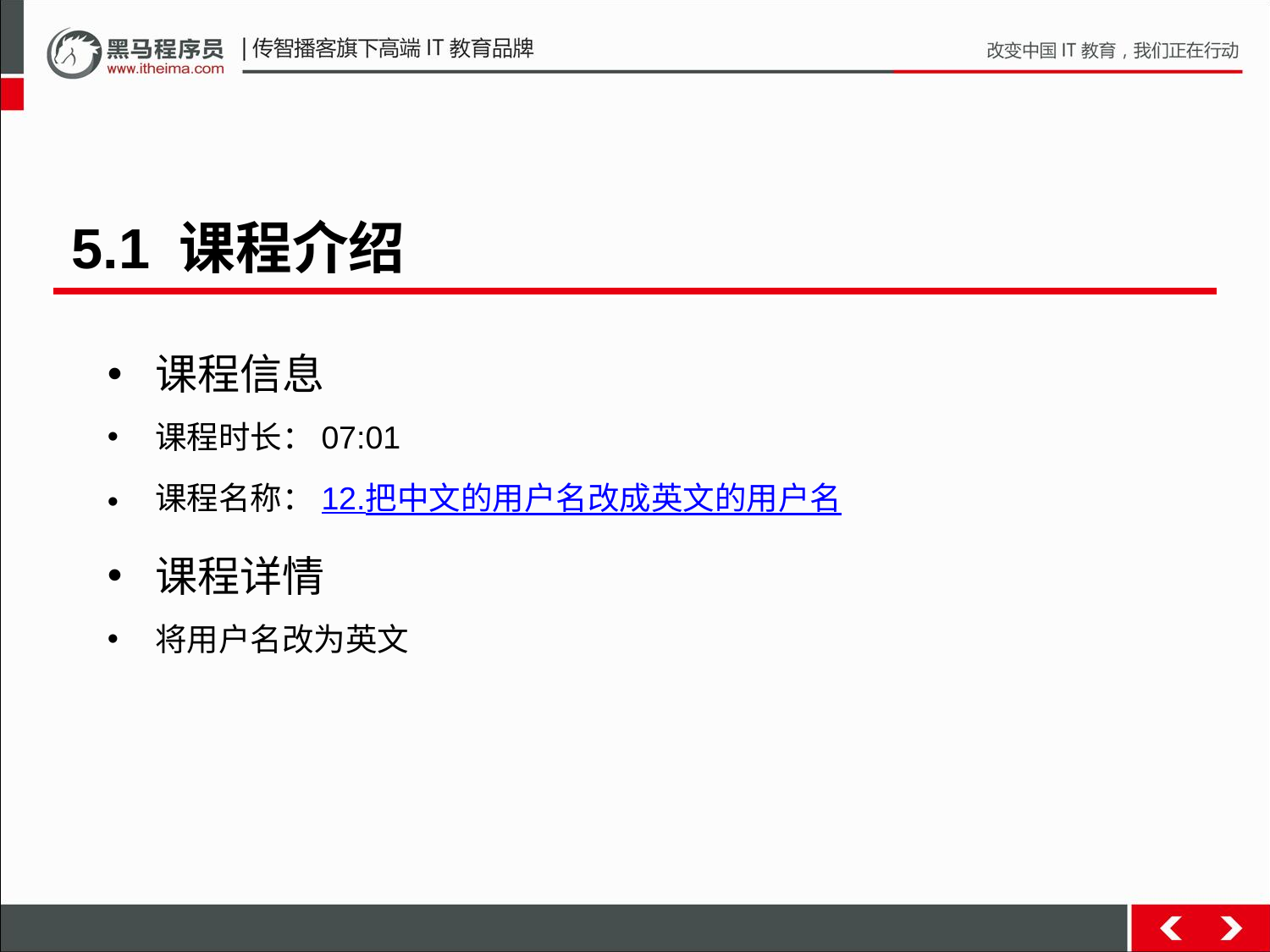

5.1 课程介绍
课程信息
课程时长：07:01
课程名称：12.把中文的用户名改成英文的用户名
课程详情
将用户名改为英文